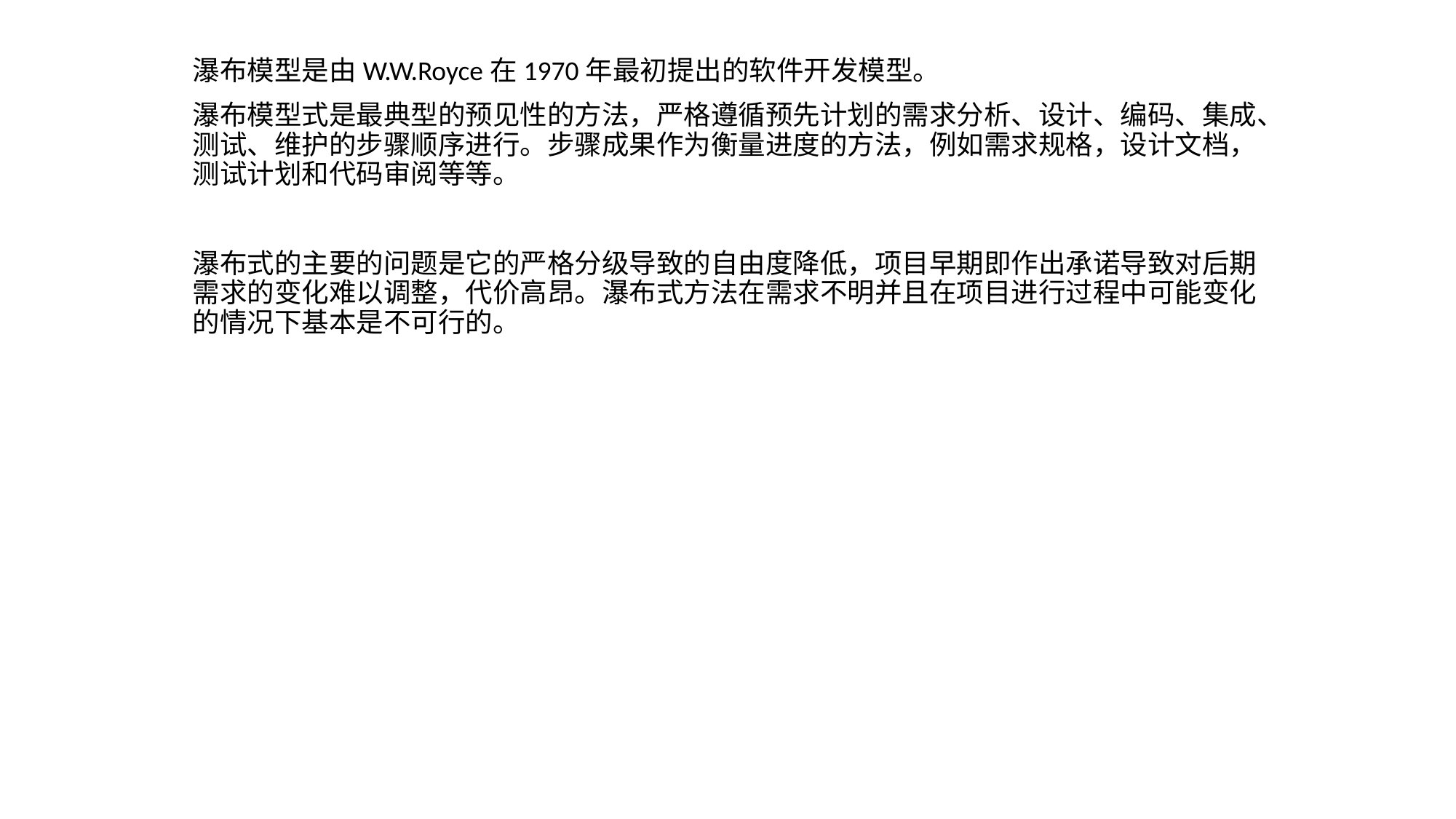

瀑布模型是由W.W.Royce在1970年最初提出的软件开发模型。
瀑布模型式是最典型的预见性的方法，严格遵循预先计划的需求分析、设计、编码、集成、测试、维护的步骤顺序进行。步骤成果作为衡量进度的方法，例如需求规格，设计文档，测试计划和代码审阅等等。

瀑布式的主要的问题是它的严格分级导致的自由度降低，项目早期即作出承诺导致对后期需求的变化难以调整，代价高昂。瀑布式方法在需求不明并且在项目进行过程中可能变化的情况下基本是不可行的。